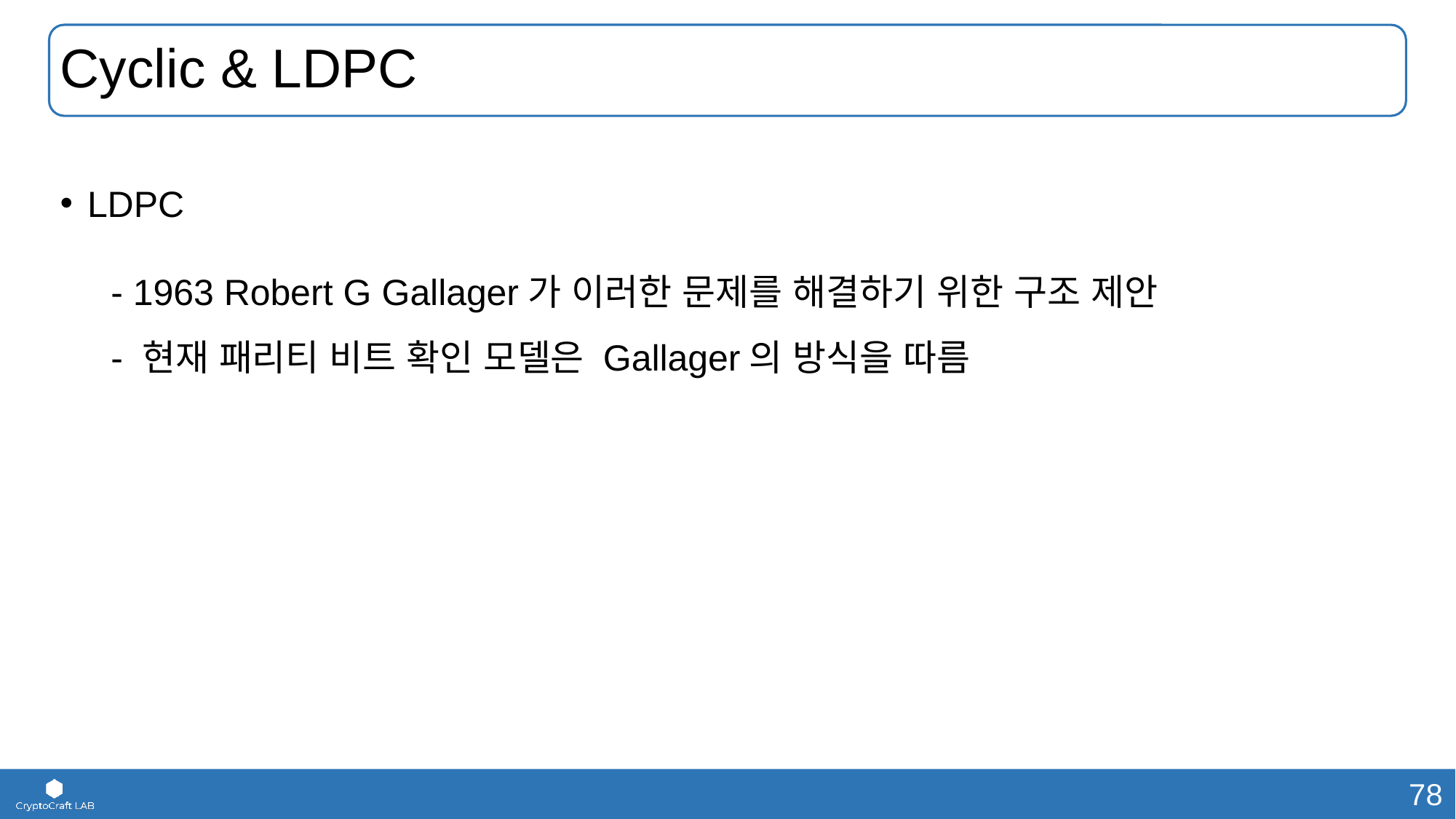

# Cyclic & LDPC
LDPC
- 1963 Robert G Gallager가 이러한 문제를 해결하기 위한 구조 제안
- 현재 패리티 비트 확인 모델은 Gallager의 방식을 따름